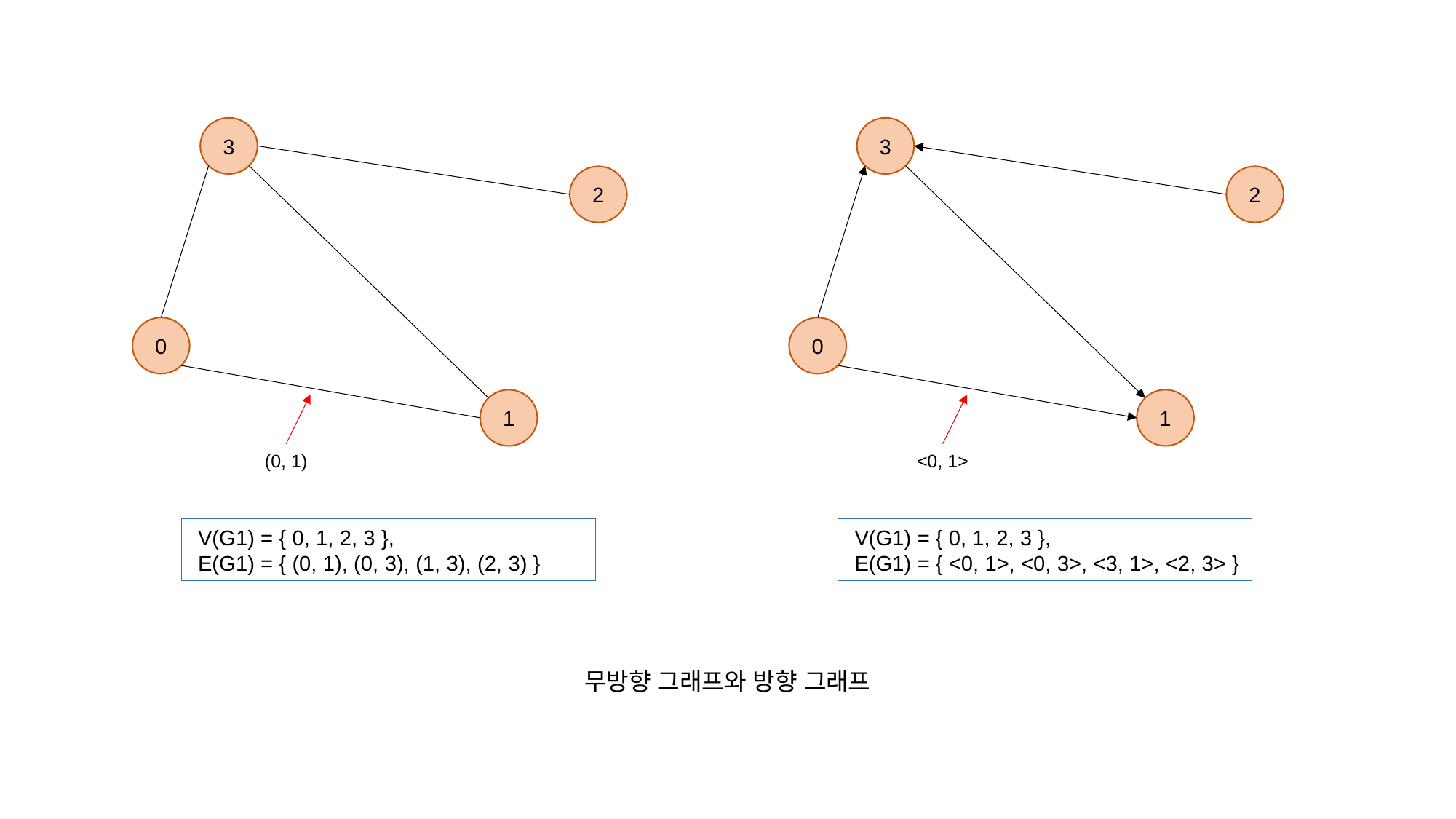

3
3
2
2
0
0
1
1
(0, 1)
<0, 1>
 V(G1) = { 0, 1, 2, 3 },
 E(G1) = { (0, 1), (0, 3), (1, 3), (2, 3) }
 V(G1) = { 0, 1, 2, 3 },
 E(G1) = { <0, 1>, <0, 3>, <3, 1>, <2, 3> }
무방향 그래프와 방향 그래프